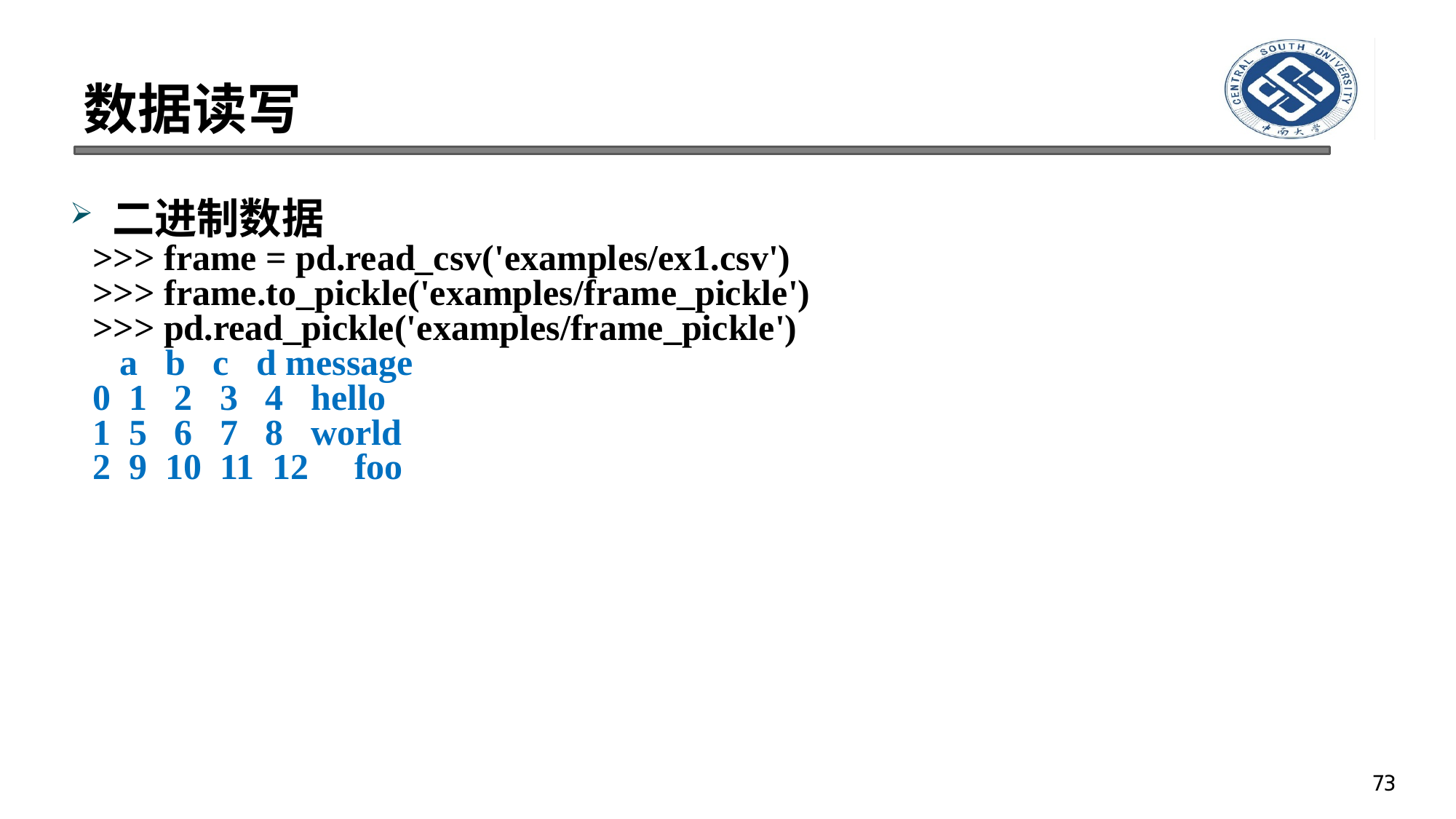

# 数据读写
二进制数据
>>> frame = pd.read_csv('examples/ex1.csv')
>>> frame.to_pickle('examples/frame_pickle')
>>> pd.read_pickle('examples/frame_pickle')
   a   b   c   d message
0  1   2   3   4   hello
1  5   6   7   8   world
2  9  10  11  12     foo
73